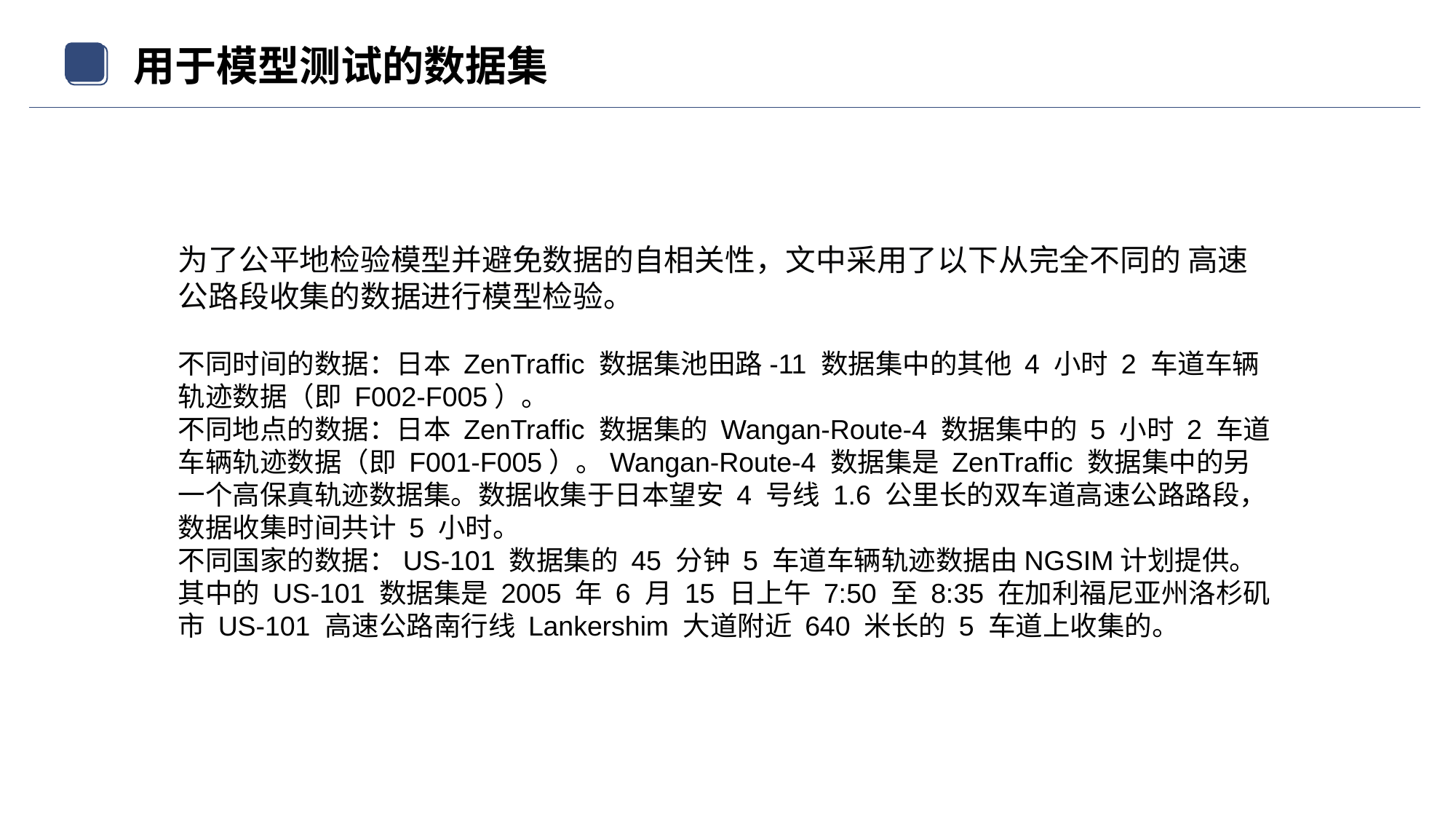

用于模型测试的数据集
为了公平地检验模型并避免数据的自相关性，文中采用了以下从完全不同的 高速公路段收集的数据进行模型检验。

不同时间的数据：日本 ZenTraffic 数据集池田路-11 数据集中的其他 4 小时 2 车道车辆轨迹数据（即 F002-F005）。
不同地点的数据：日本 ZenTraffic 数据集的 Wangan-Route-4 数据集中的 5 小时 2 车道车辆轨迹数据（即 F001-F005）。Wangan-Route-4 数据集是 ZenTraffic 数据集中的另一个高保真轨迹数据集。数据收集于日本望安 4 号线 1.6 公里长的双车道高速公路路段，数据收集时间共计 5 小时。
不同国家的数据：US-101 数据集的 45 分钟 5 车道车辆轨迹数据由NGSIM计划提供。其中的 US-101 数据集是 2005 年 6 月 15 日上午 7:50 至 8:35 在加利福尼亚州洛杉矶市 US-101 高速公路南行线 Lankershim 大道附近 640 米长的 5 车道上收集的。